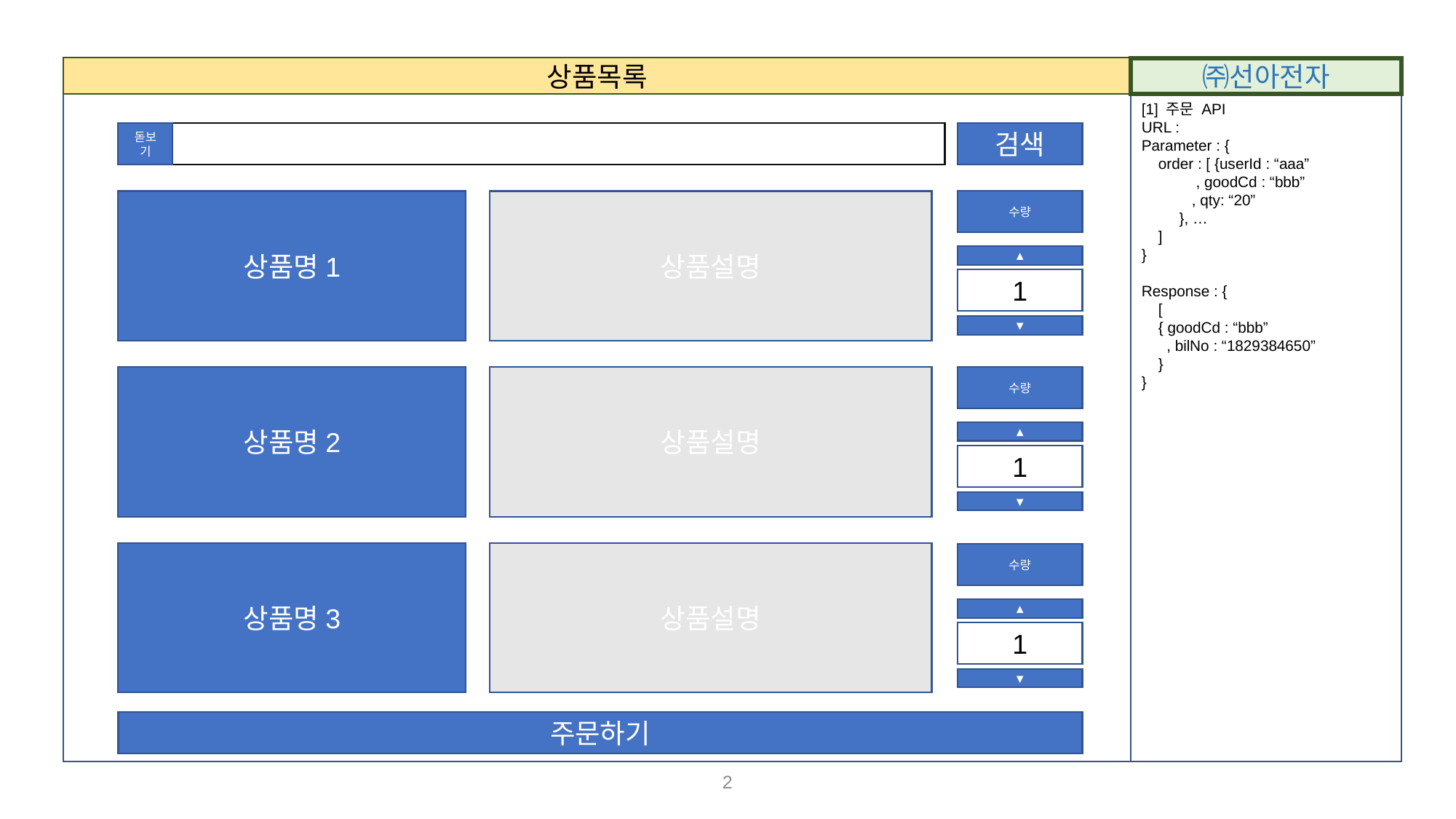

상품목록
㈜선아전자

[1] 주문 API
URL :
Parameter : {
    order : [ {userId : “aaa”
             , goodCd : “bbb”
            , qty: “20”
         }, …
    ]
}

Response : {
    [
    { goodCd : “bbb”
      , bilNo : “1829384650”
    }
}
돋보기
검색
검색
수량
상품설명
상품명1
▲
1
▼
상품설명
수량
상품명2
▲
1
▼
상품설명
상품명3
수량
▲
1
▼
주문하기
2